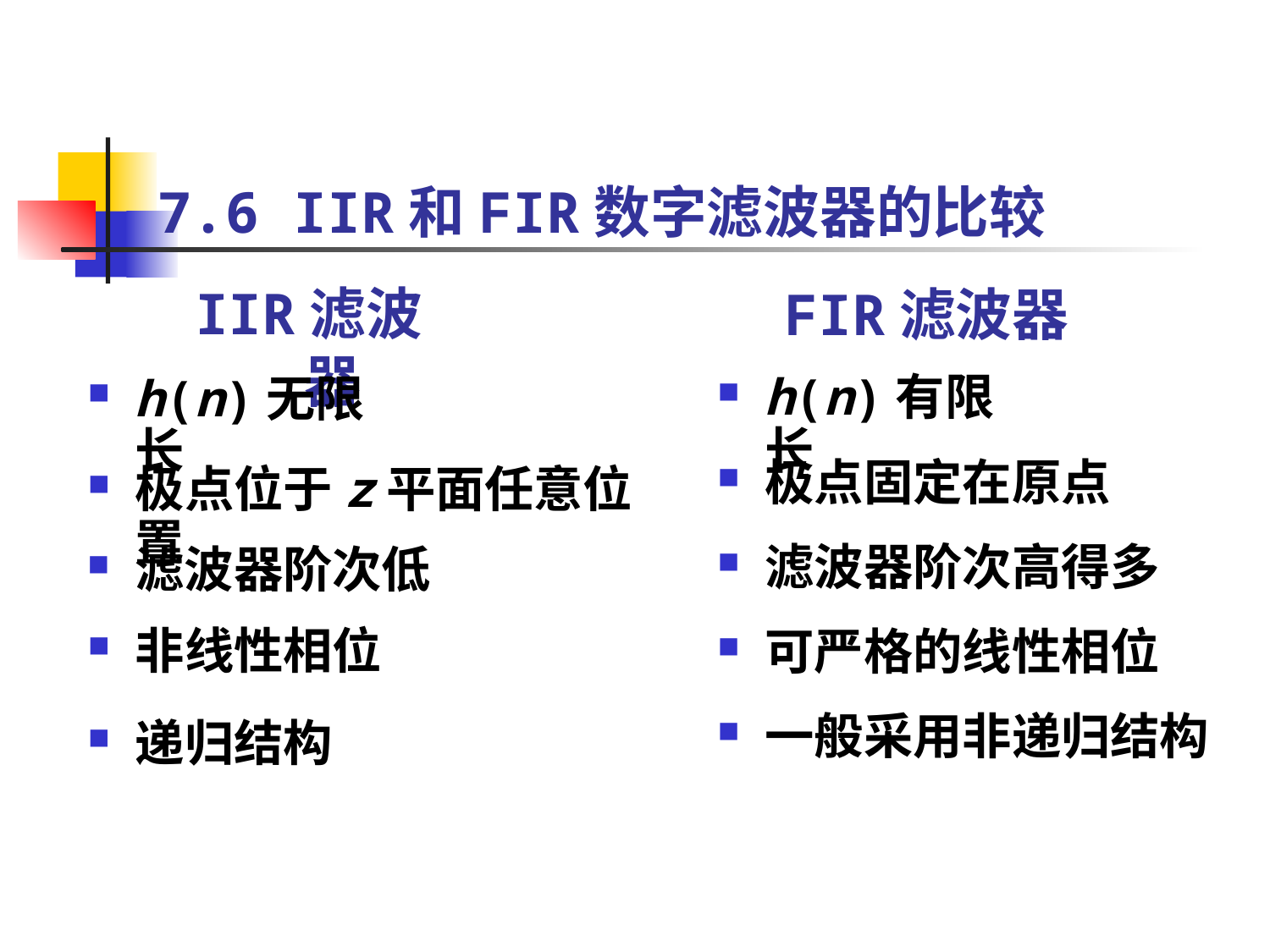

# 7.6 IIR和FIR数字滤波器的比较
IIR滤波器
FIR滤波器
h(n)有限长
h(n)无限长
极点固定在原点
极点位于z平面任意位置
滤波器阶次高得多
滤波器阶次低
非线性相位
可严格的线性相位
一般采用非递归结构
递归结构